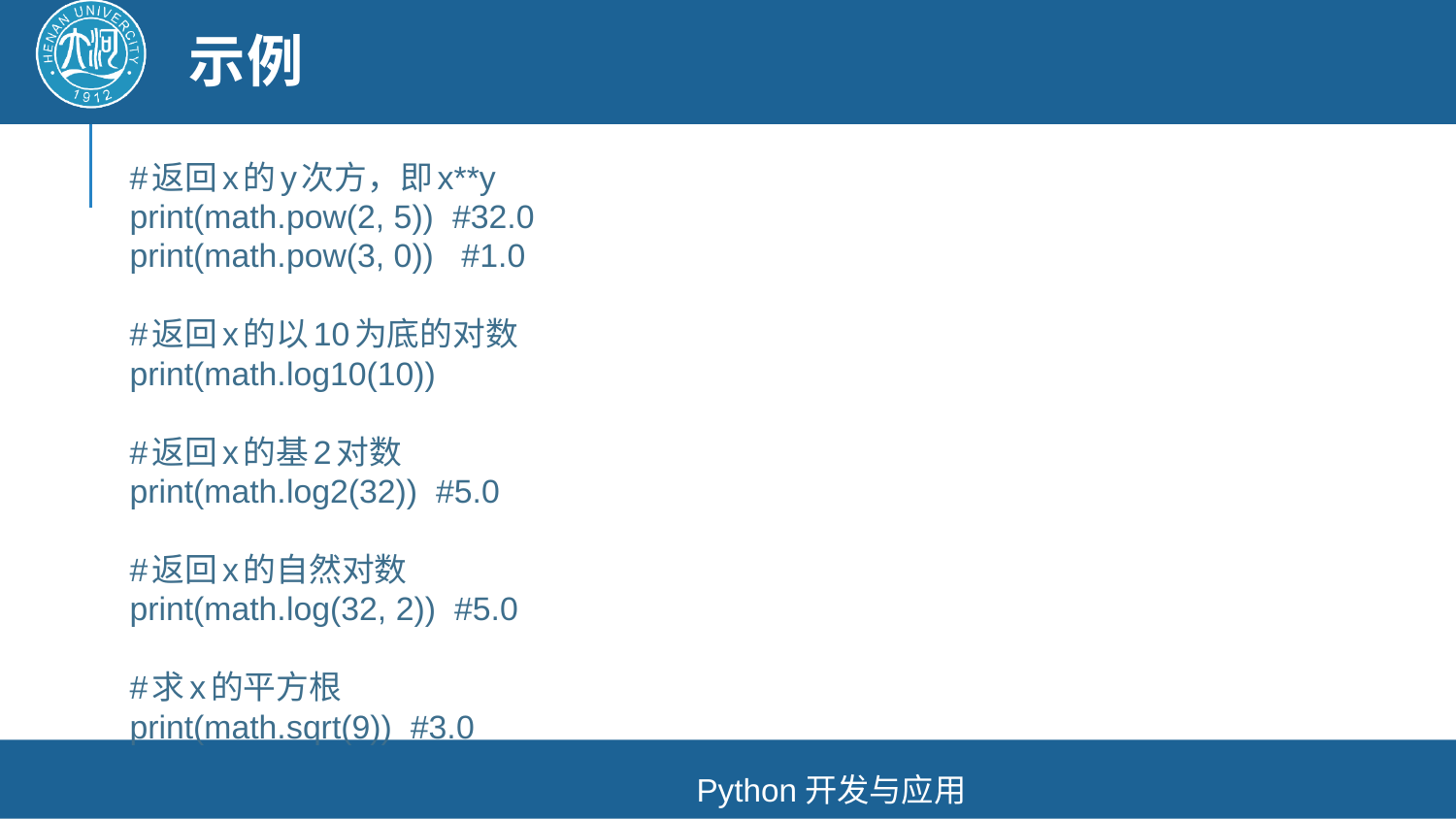

# 示例
#返回x的y次方，即x**y
print(math.pow(2, 5))  #32.0
print(math.pow(3, 0))   #1.0

#返回x的以10为底的对数
print(math.log10(10))

#返回x的基2对数
print(math.log2(32))  #5.0

#返回x的自然对数
print(math.log(32, 2))  #5.0

#求x的平方根
print(math.sqrt(9))  #3.0

Python开发与应用
48